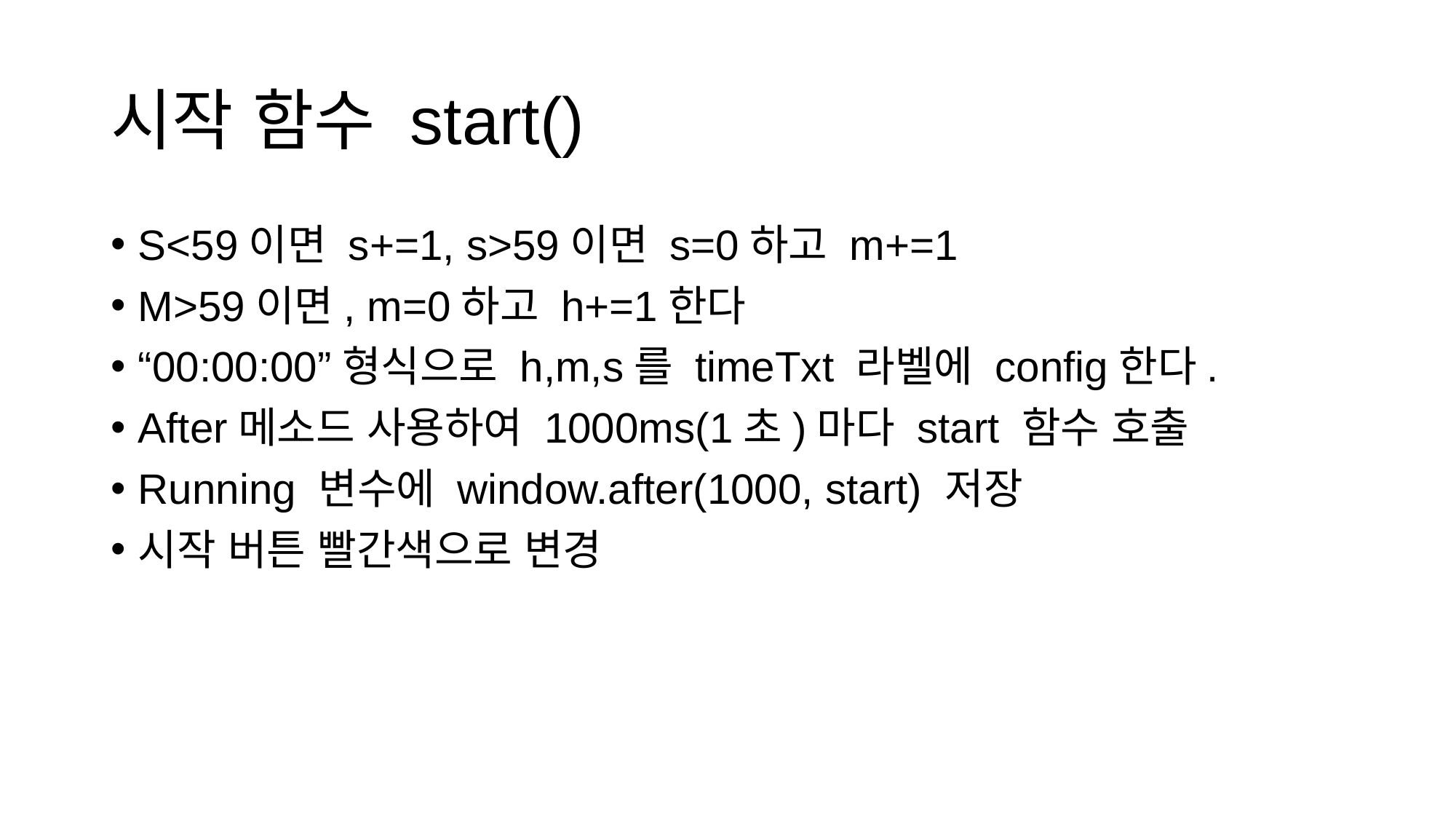

# 시작 함수 start()
S<59이면 s+=1, s>59이면 s=0하고 m+=1
M>59이면, m=0하고 h+=1한다
“00:00:00”형식으로 h,m,s를 timeTxt 라벨에 config한다.
After메소드 사용하여 1000ms(1초)마다 start 함수 호출
Running 변수에 window.after(1000, start) 저장
시작 버튼 빨간색으로 변경